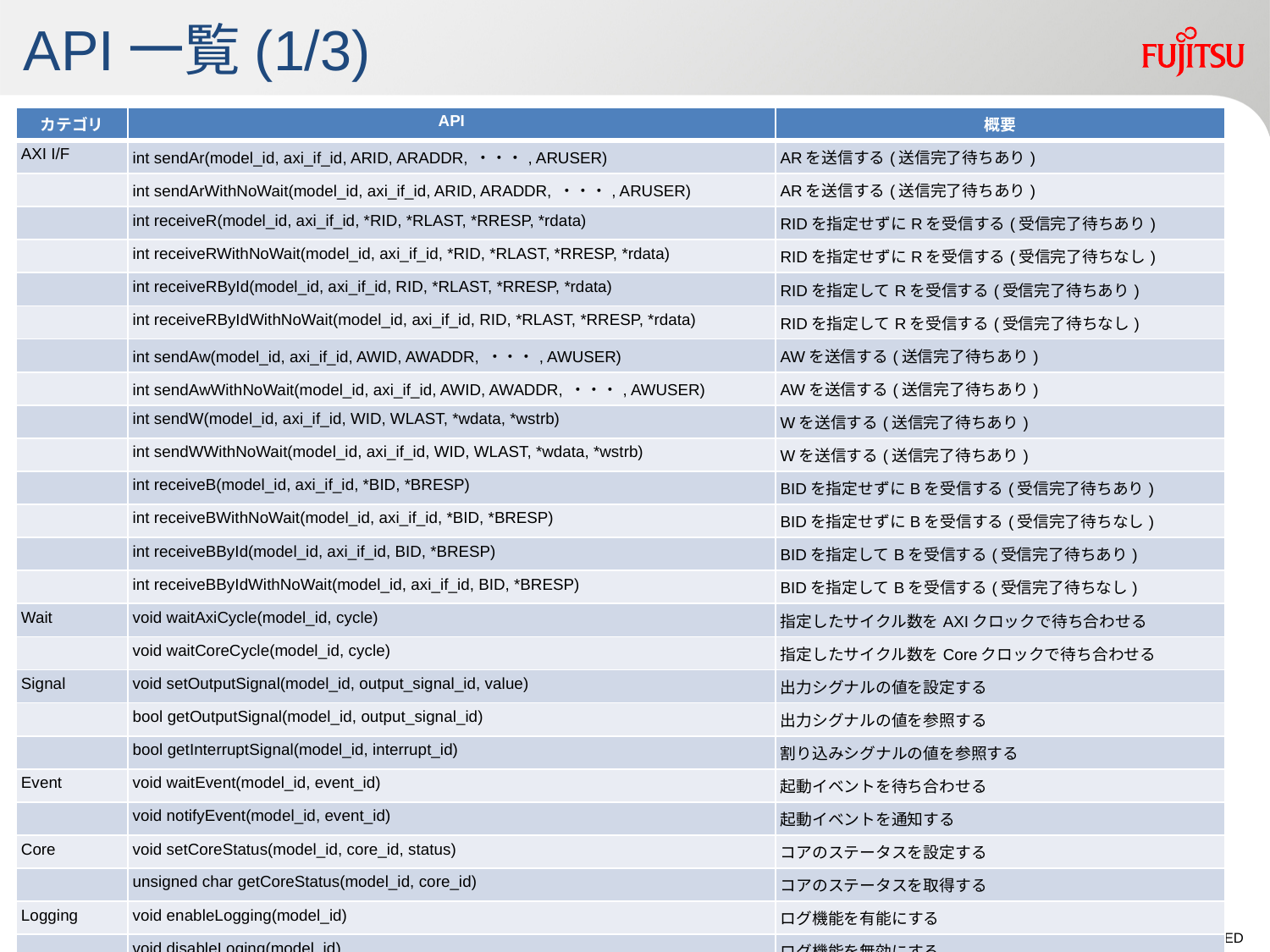

# API一覧(1/3)
| カテゴリ | API | 概要 |
| --- | --- | --- |
| AXI I/F | int sendAr(model\_id, axi\_if\_id, ARID, ARADDR, ・・・, ARUSER) | ARを送信する(送信完了待ちあり) |
|  | int sendArWithNoWait(model\_id, axi\_if\_id, ARID, ARADDR, ・・・, ARUSER) | ARを送信する(送信完了待ちあり) |
|  | int receiveR(model\_id, axi\_if\_id, \*RID, \*RLAST, \*RRESP, \*rdata) | RIDを指定せずにRを受信する(受信完了待ちあり) |
|  | int receiveRWithNoWait(model\_id, axi\_if\_id, \*RID, \*RLAST, \*RRESP, \*rdata) | RIDを指定せずにRを受信する(受信完了待ちなし) |
|  | int receiveRById(model\_id, axi\_if\_id, RID, \*RLAST, \*RRESP, \*rdata) | RIDを指定してRを受信する(受信完了待ちあり) |
|  | int receiveRByIdWithNoWait(model\_id, axi\_if\_id, RID, \*RLAST, \*RRESP, \*rdata) | RIDを指定してRを受信する(受信完了待ちなし) |
|  | int sendAw(model\_id, axi\_if\_id, AWID, AWADDR, ・・・, AWUSER) | AWを送信する(送信完了待ちあり) |
|  | int sendAwWithNoWait(model\_id, axi\_if\_id, AWID, AWADDR, ・・・, AWUSER) | AWを送信する(送信完了待ちあり) |
|  | int sendW(model\_id, axi\_if\_id, WID, WLAST, \*wdata, \*wstrb) | Wを送信する(送信完了待ちあり) |
|  | int sendWWithNoWait(model\_id, axi\_if\_id, WID, WLAST, \*wdata, \*wstrb) | Wを送信する(送信完了待ちあり) |
|  | int receiveB(model\_id, axi\_if\_id, \*BID, \*BRESP) | BIDを指定せずにBを受信する(受信完了待ちあり) |
|  | int receiveBWithNoWait(model\_id, axi\_if\_id, \*BID, \*BRESP) | BIDを指定せずにBを受信する(受信完了待ちなし) |
|  | int receiveBById(model\_id, axi\_if\_id, BID, \*BRESP) | BIDを指定してBを受信する(受信完了待ちあり) |
|  | int receiveBByIdWithNoWait(model\_id, axi\_if\_id, BID, \*BRESP) | BIDを指定してBを受信する(受信完了待ちなし) |
| Wait | void waitAxiCycle(model\_id, cycle) | 指定したサイクル数をAXIクロックで待ち合わせる |
|  | void waitCoreCycle(model\_id, cycle) | 指定したサイクル数をCoreクロックで待ち合わせる |
| Signal | void setOutputSignal(model\_id, output\_signal\_id, value) | 出力シグナルの値を設定する |
|  | bool getOutputSignal(model\_id, output\_signal\_id) | 出力シグナルの値を参照する |
|  | bool getInterruptSignal(model\_id, interrupt\_id) | 割り込みシグナルの値を参照する |
| Event | void waitEvent(model\_id, event\_id) | 起動イベントを待ち合わせる |
|  | void notifyEvent(model\_id, event\_id) | 起動イベントを通知する |
| Core | void setCoreStatus(model\_id, core\_id, status) | コアのステータスを設定する |
|  | unsigned char getCoreStatus(model\_id, core\_id) | コアのステータスを取得する |
| Logging | void enableLogging(model\_id) | ログ機能を有能にする |
|  | void disableLoging(model\_id) | ログ機能を無効にする |
9
Copyright 2013 FUJITSU SEMICONDUCTOR LIMITED